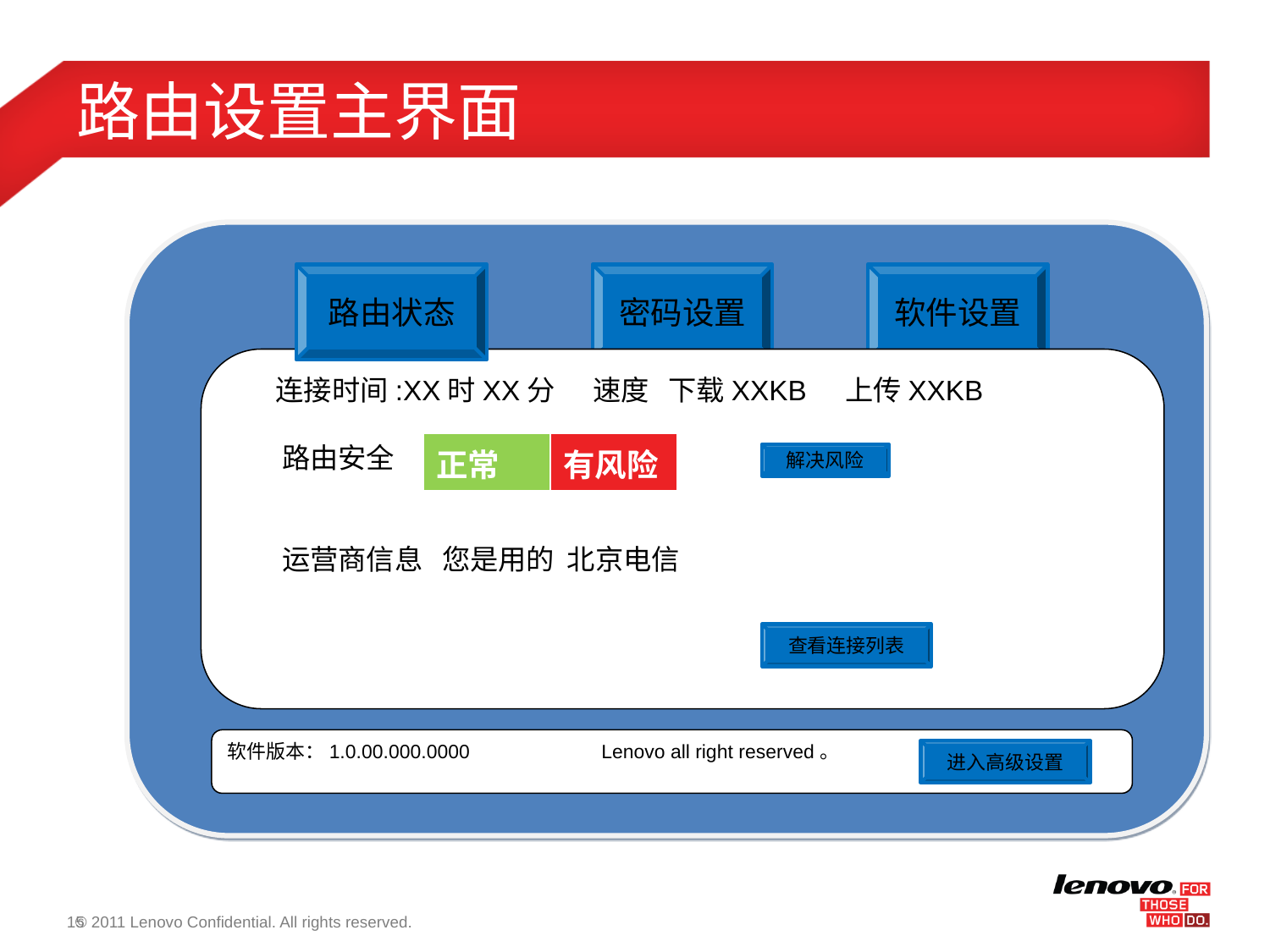

# 路由设置主界面

路由状态
密码设置
软件设置
      连接时间:XX时XX分      速度   下载XXKB    上传XXKB

       路由安全

       运营商信息   您是用的  北京电信

| 正常 | 有风险 |
| --- | --- |
解决风险
查看连接列表
软件版本：1.0.00.000.0000                        Lenovo all right reserved。

进入高级设置